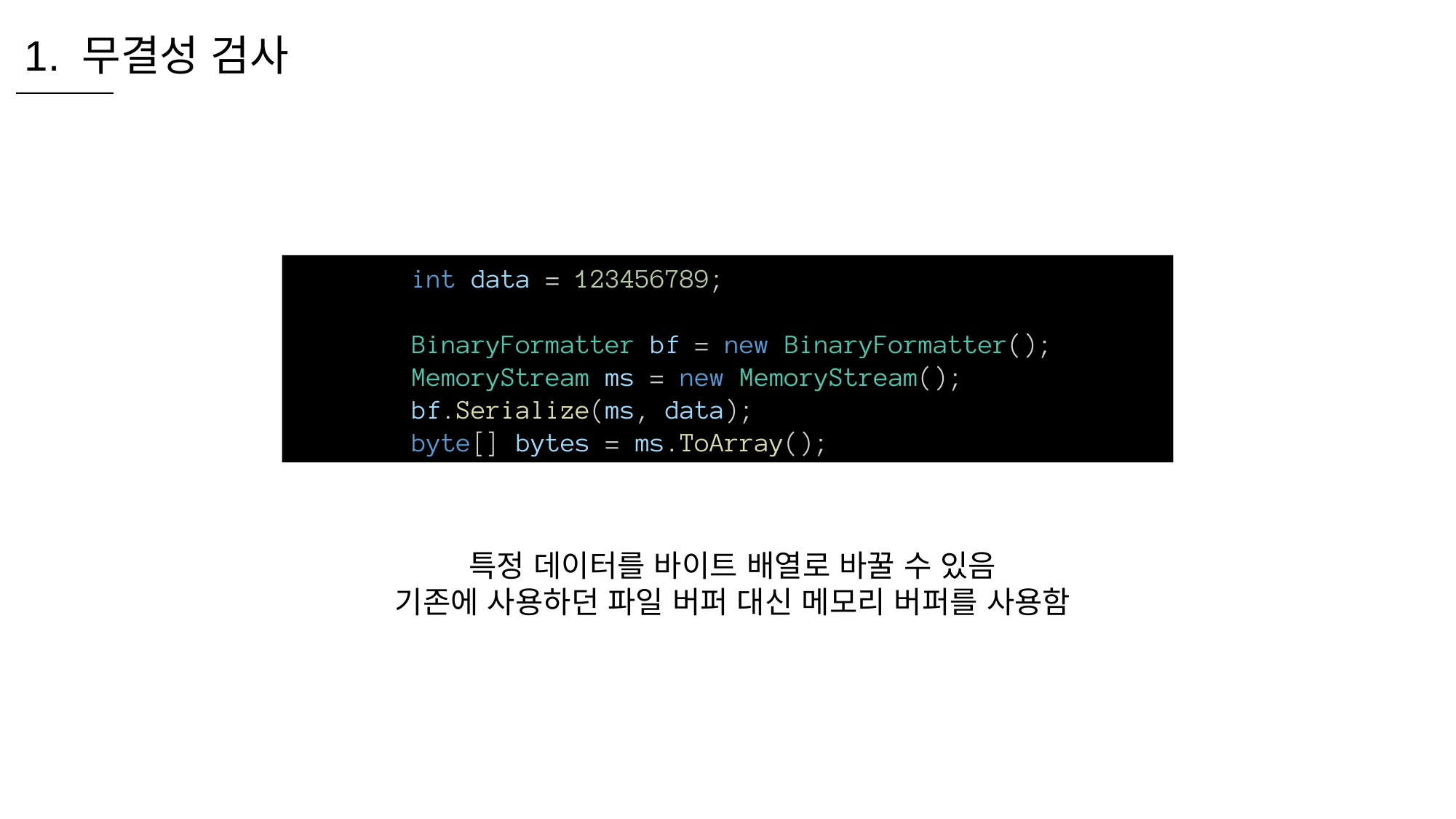

1. 무결성 검사
        int data = 123456789;
        BinaryFormatter bf = new BinaryFormatter();
        MemoryStream ms = new MemoryStream();
        bf.Serialize(ms, data);
        byte[] bytes = ms.ToArray();
특정 데이터를 바이트 배열로 바꿀 수 있음
기존에 사용하던 파일 버퍼 대신 메모리 버퍼를 사용함